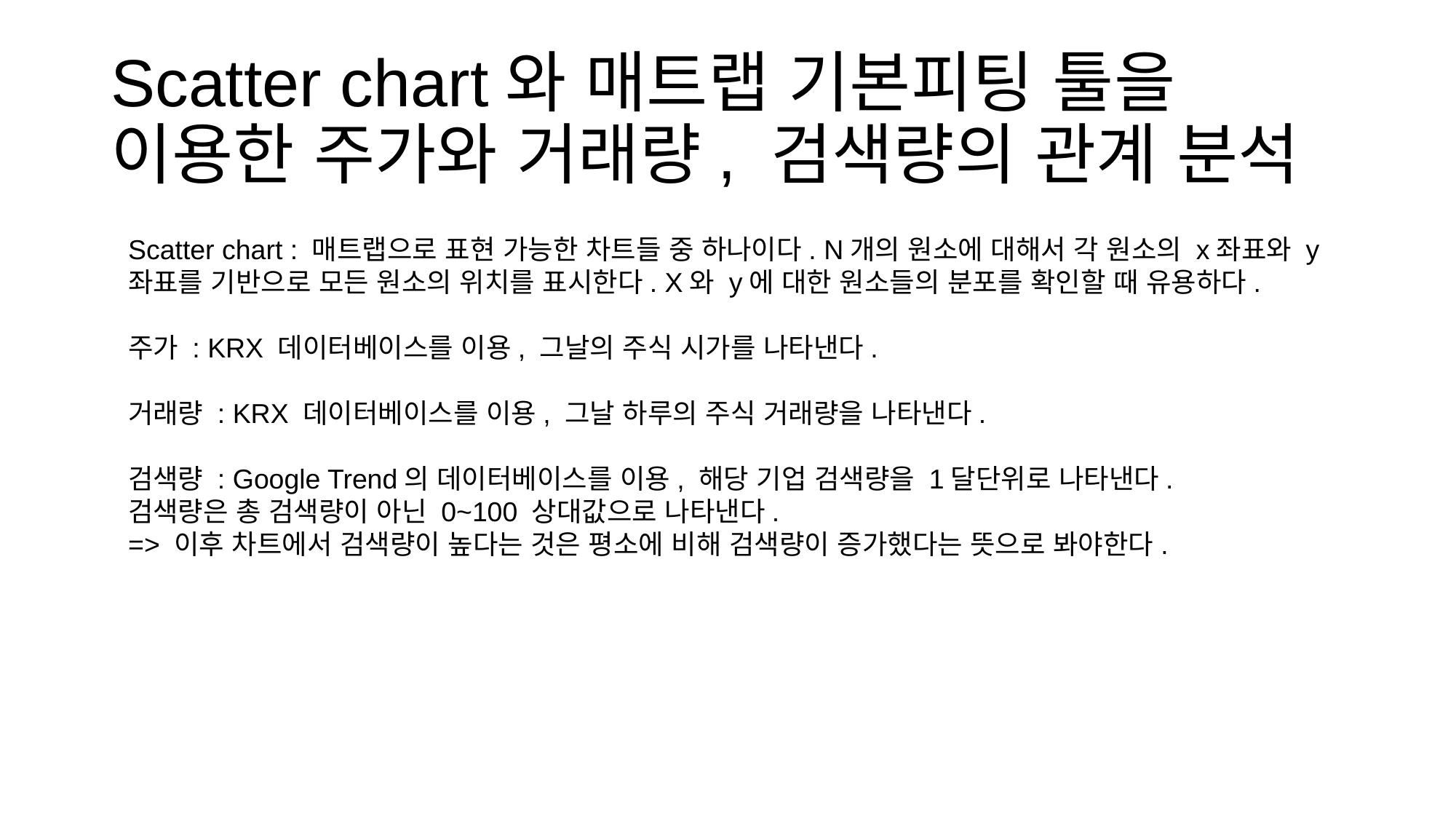

Scatter chart와 매트랩 기본피팅 툴을 이용한 주가와 거래량, 검색량의 관계 분석
Scatter chart : 매트랩으로 표현 가능한 차트들 중 하나이다. N개의 원소에 대해서 각 원소의 x좌표와 y좌표를 기반으로 모든 원소의 위치를 표시한다. X와 y에 대한 원소들의 분포를 확인할 때 유용하다.

주가 : KRX 데이터베이스를 이용, 그날의 주식 시가를 나타낸다.

거래량 : KRX 데이터베이스를 이용, 그날 하루의 주식 거래량을 나타낸다.

검색량 : Google Trend의 데이터베이스를 이용, 해당 기업 검색량을 1달단위로 나타낸다.
검색량은 총 검색량이 아닌 0~100 상대값으로 나타낸다.
=> 이후 차트에서 검색량이 높다는 것은 평소에 비해 검색량이 증가했다는 뜻으로 봐야한다.